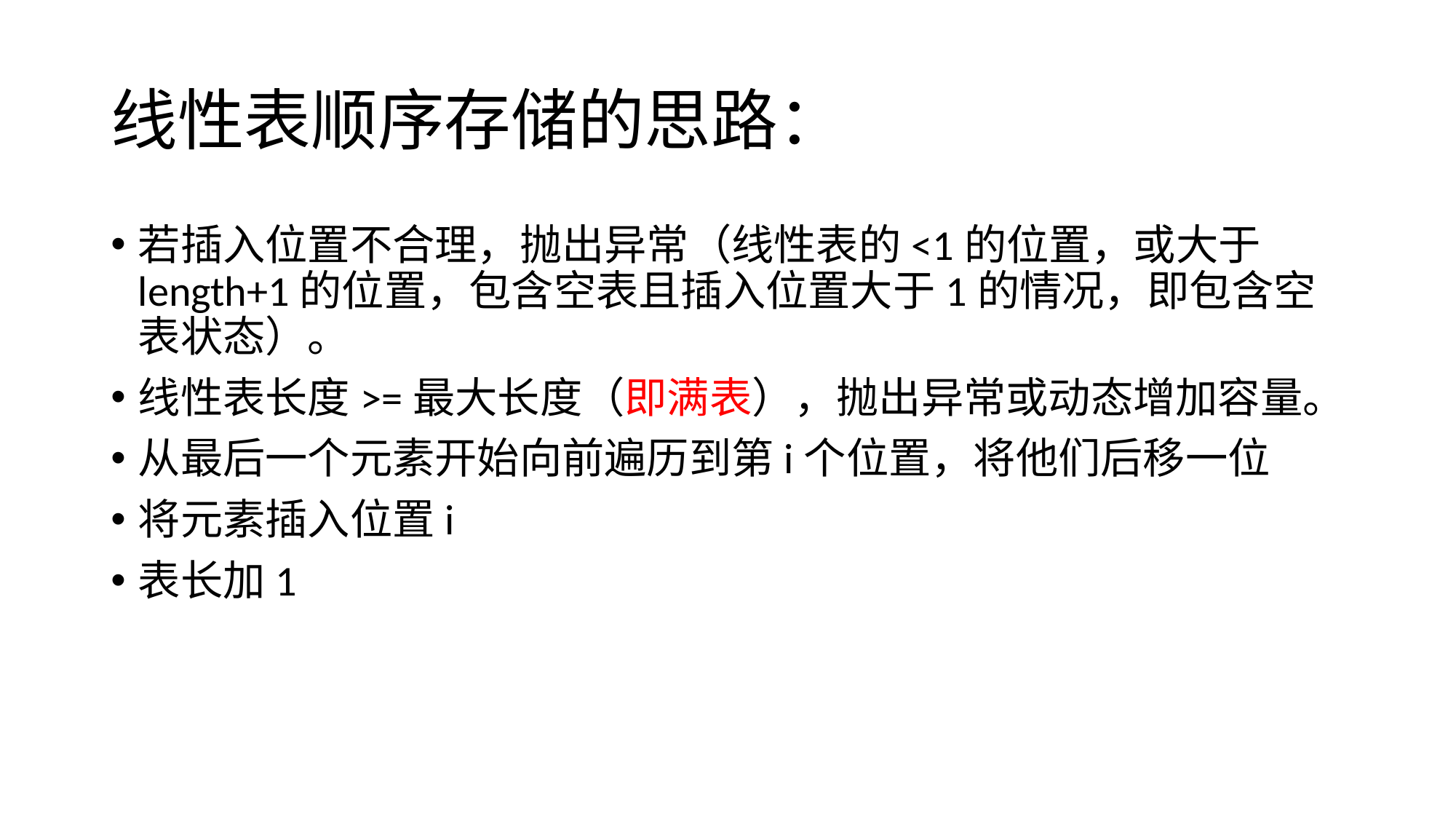

# 线性表顺序存储的思路：
若插入位置不合理，抛出异常（线性表的<1的位置，或大于length+1的位置，包含空表且插入位置大于1的情况，即包含空表状态）。
线性表长度>=最大长度（即满表），抛出异常或动态增加容量。
从最后一个元素开始向前遍历到第i个位置，将他们后移一位
将元素插入位置i
表长加1